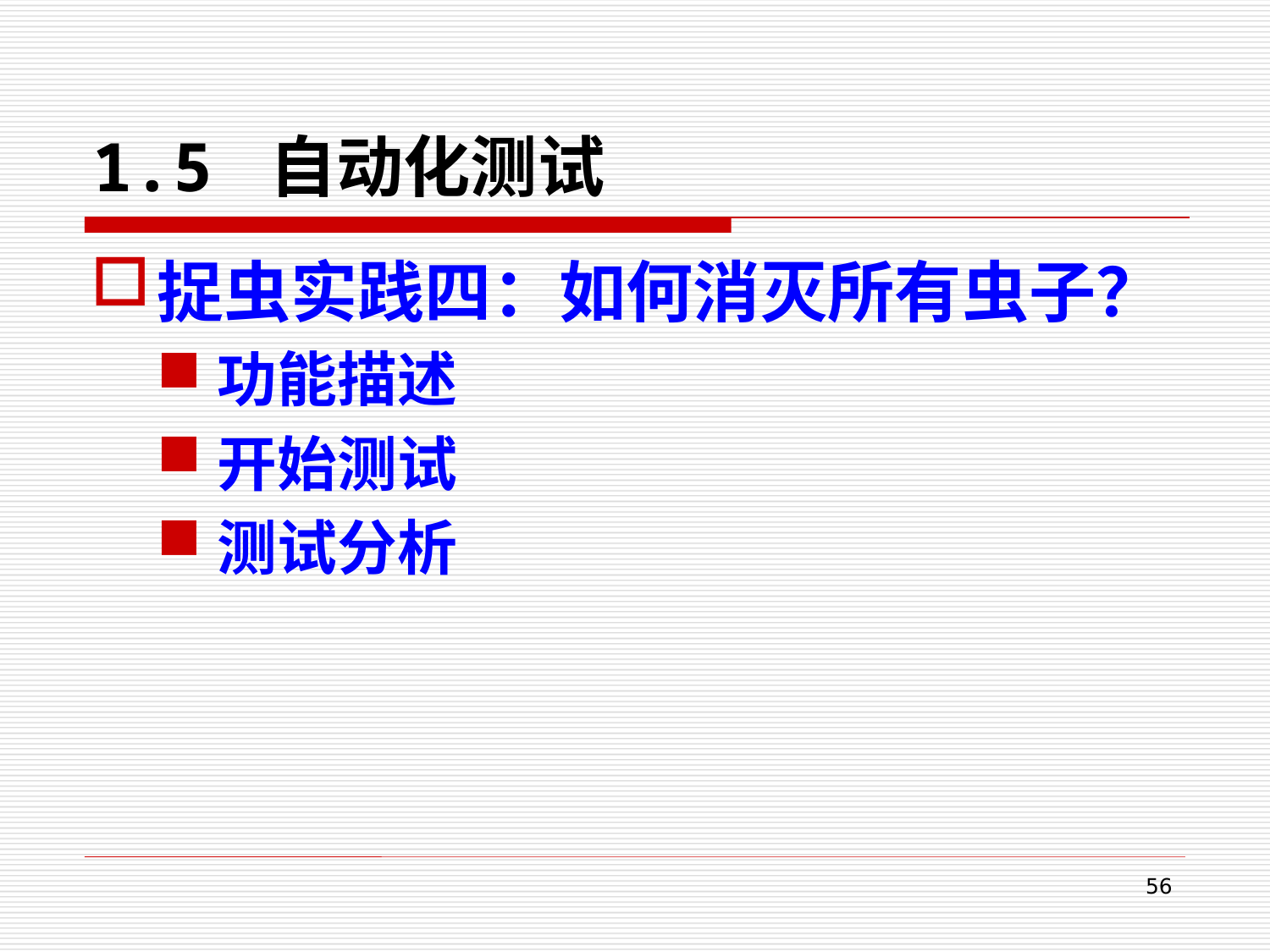

1.5 自动化测试
捉虫实践四：如何消灭所有虫子？
功能描述
开始测试
测试分析

56